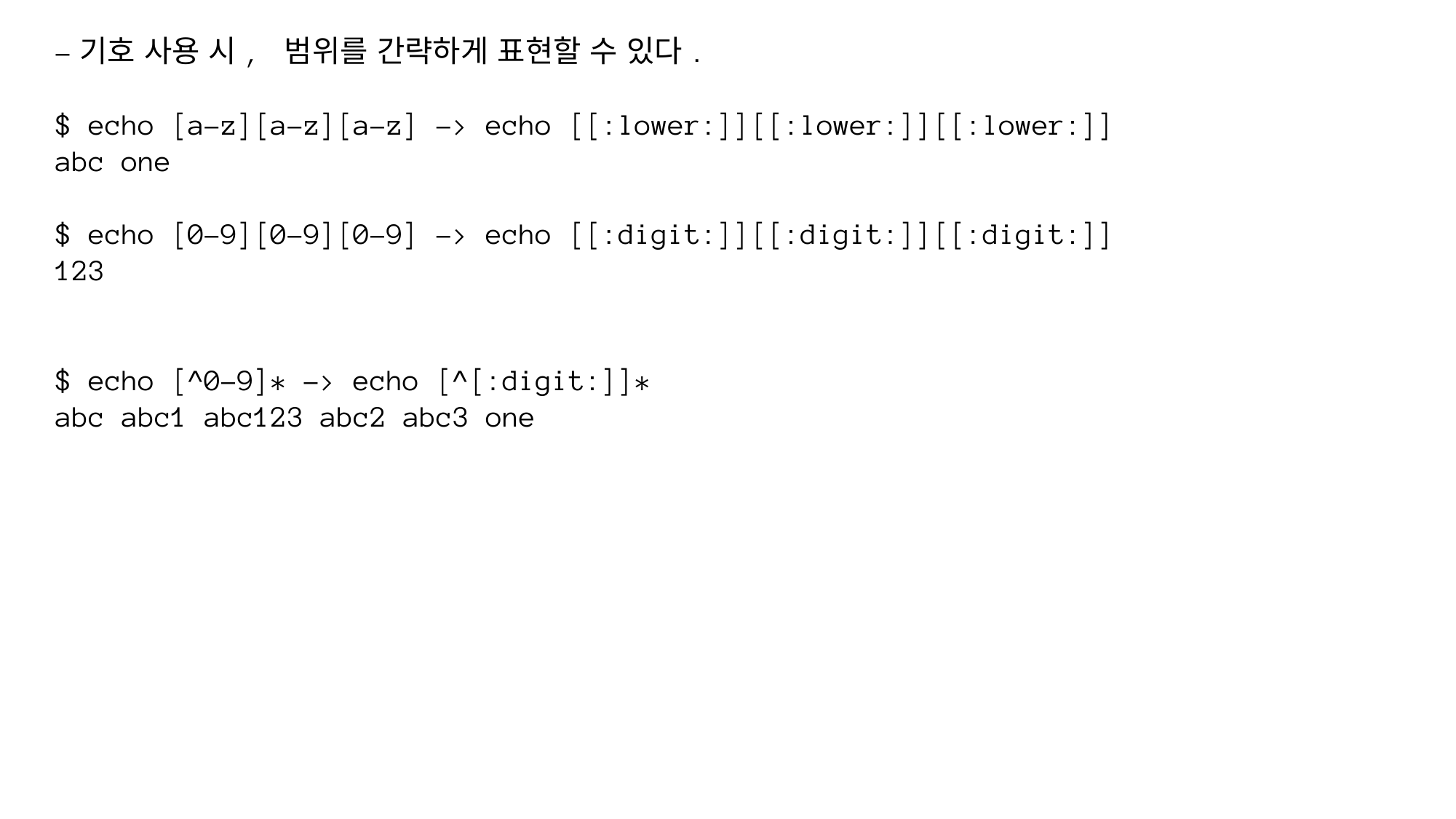

-기호 사용 시, 범위를 간략하게 표현할 수 있다.

$ echo [a-z][a-z][a-z] -> echo [[:lower:]][[:lower:]][[:lower:]]
abc one

$ echo [0-9][0-9][0-9] -> echo [[:digit:]][[:digit:]][[:digit:]]
123

$ echo [^0-9]* -> echo [^[:digit:]]*
abc abc1 abc123 abc2 abc3 one